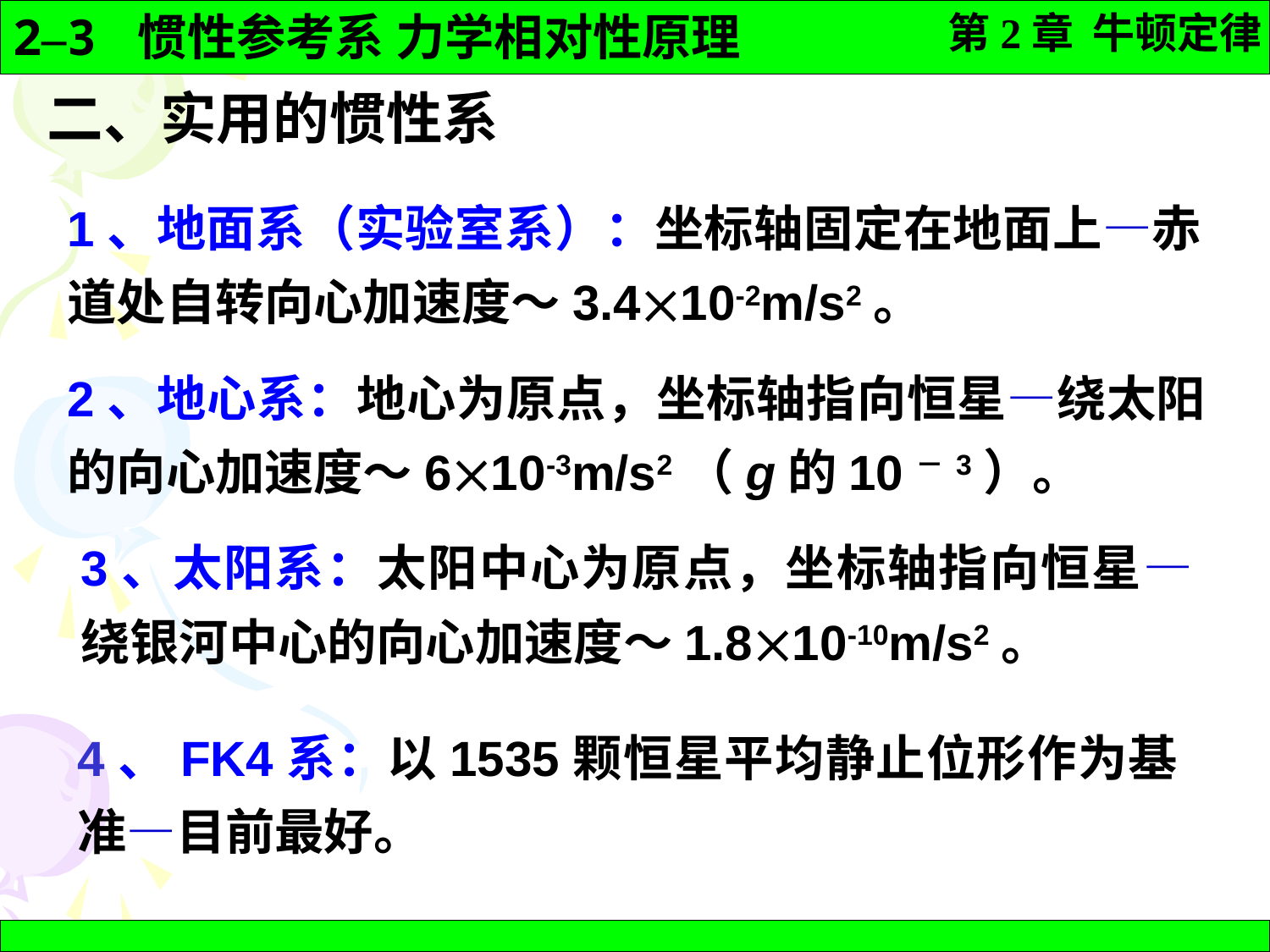

二、实用的惯性系
1、地面系（实验室系）：坐标轴固定在地面上—赤道处自转向心加速度～3.4×10-2m/s2。
2、地心系：地心为原点，坐标轴指向恒星—绕太阳的向心加速度～6×10-3m/s2（g的10－3）。
3、太阳系：太阳中心为原点，坐标轴指向恒星—绕银河中心的向心加速度～1.8×10-10m/s2。
4、FK4系：以1535颗恒星平均静止位形作为基准—目前最好。